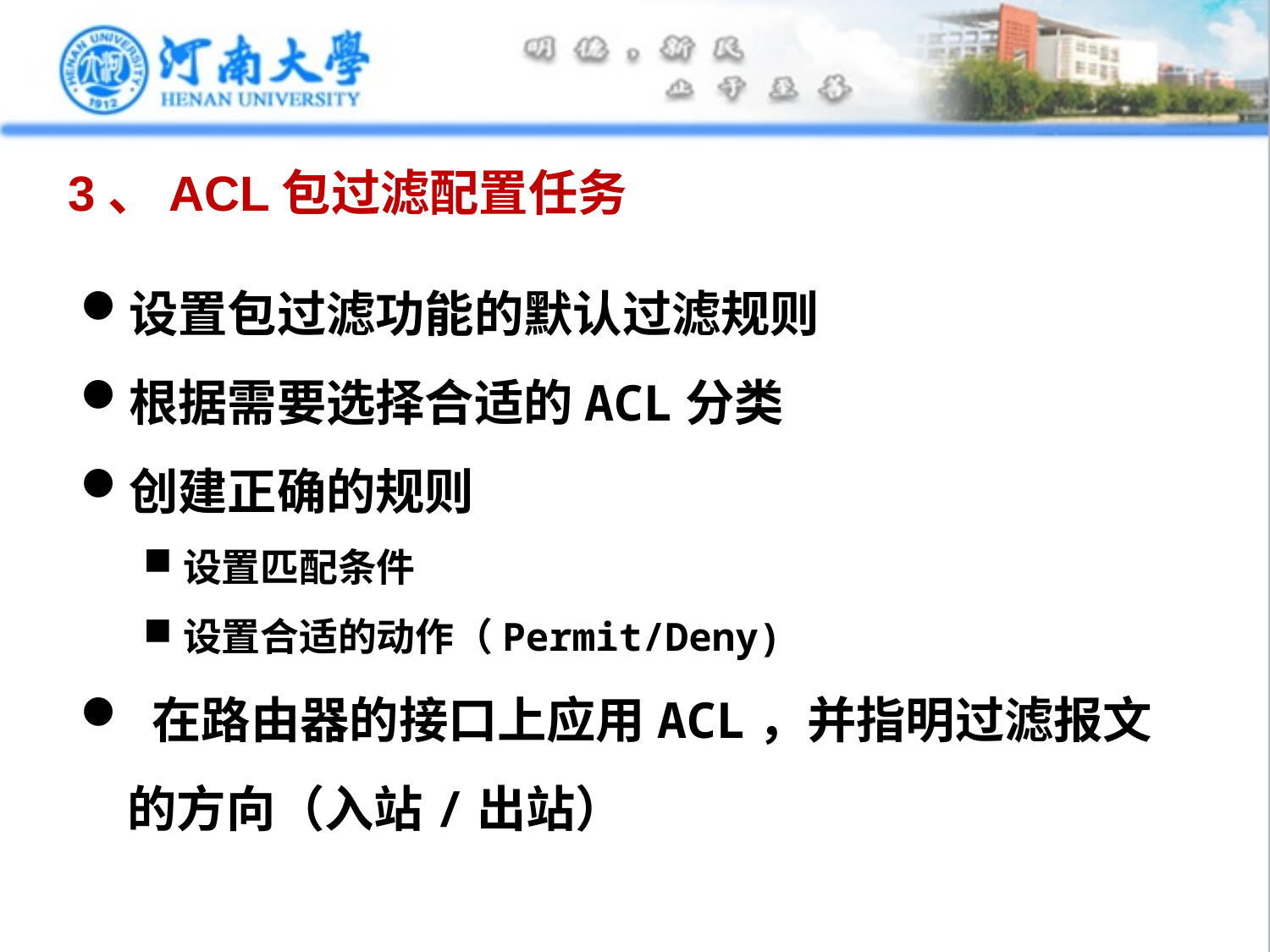

# 3、ACL包过滤配置任务
设置包过滤功能的默认过滤规则
根据需要选择合适的ACL分类
创建正确的规则
设置匹配条件
设置合适的动作（Permit/Deny)
 在路由器的接口上应用ACL，并指明过滤报文的方向（入站/出站）